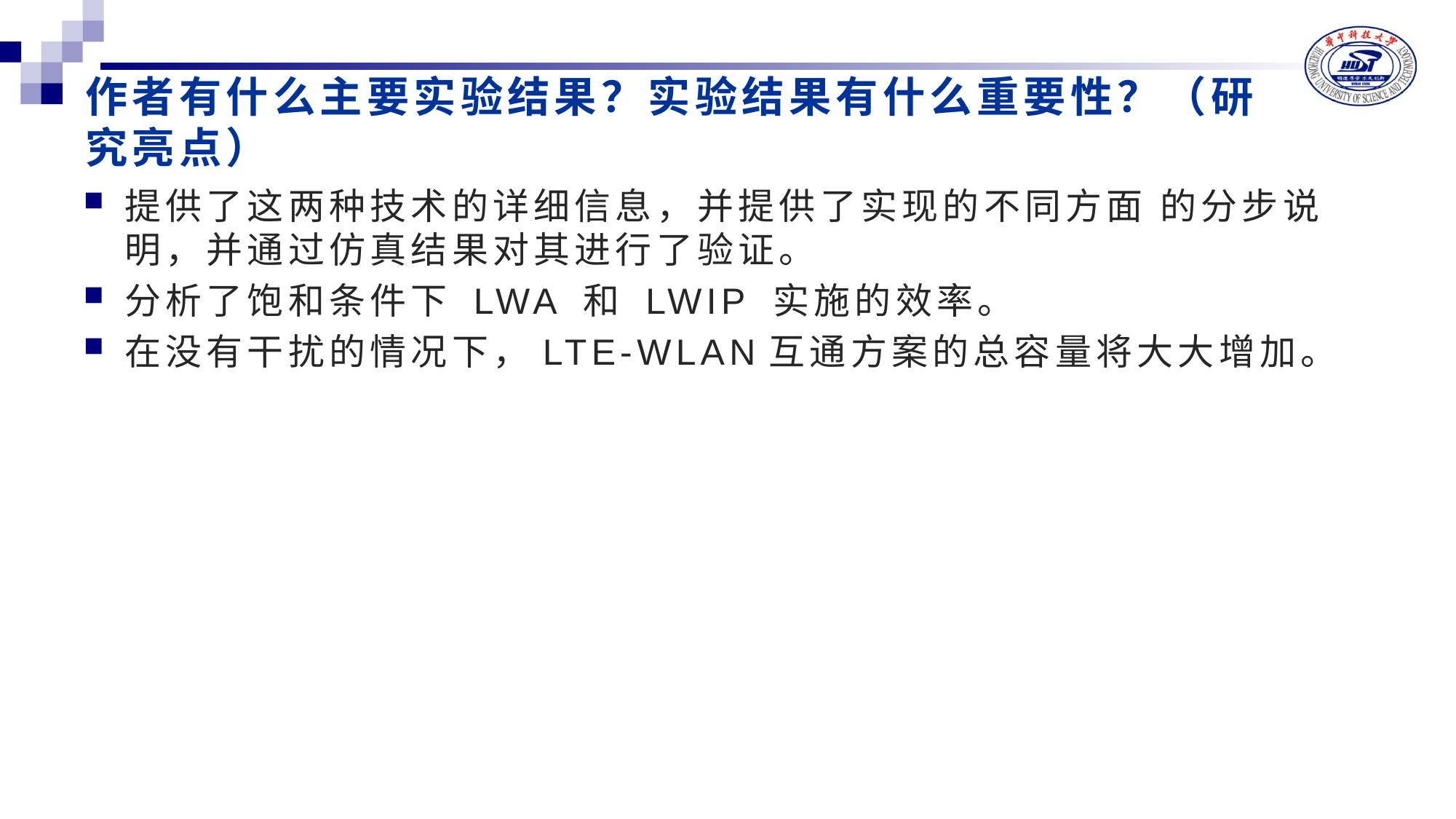

# 作者有什么主要实验结果？实验结果有什么重要性？（研究亮点）
提供了这两种技术的详细信息，并提供了实现的不同方面 的分步说明，并通过仿真结果对其进行了验证。
分析了饱和条件下 LWA 和 LWIP 实施的效率。
在没有干扰的情况下，LTE-WLAN互通方案的总容量将大大增加。